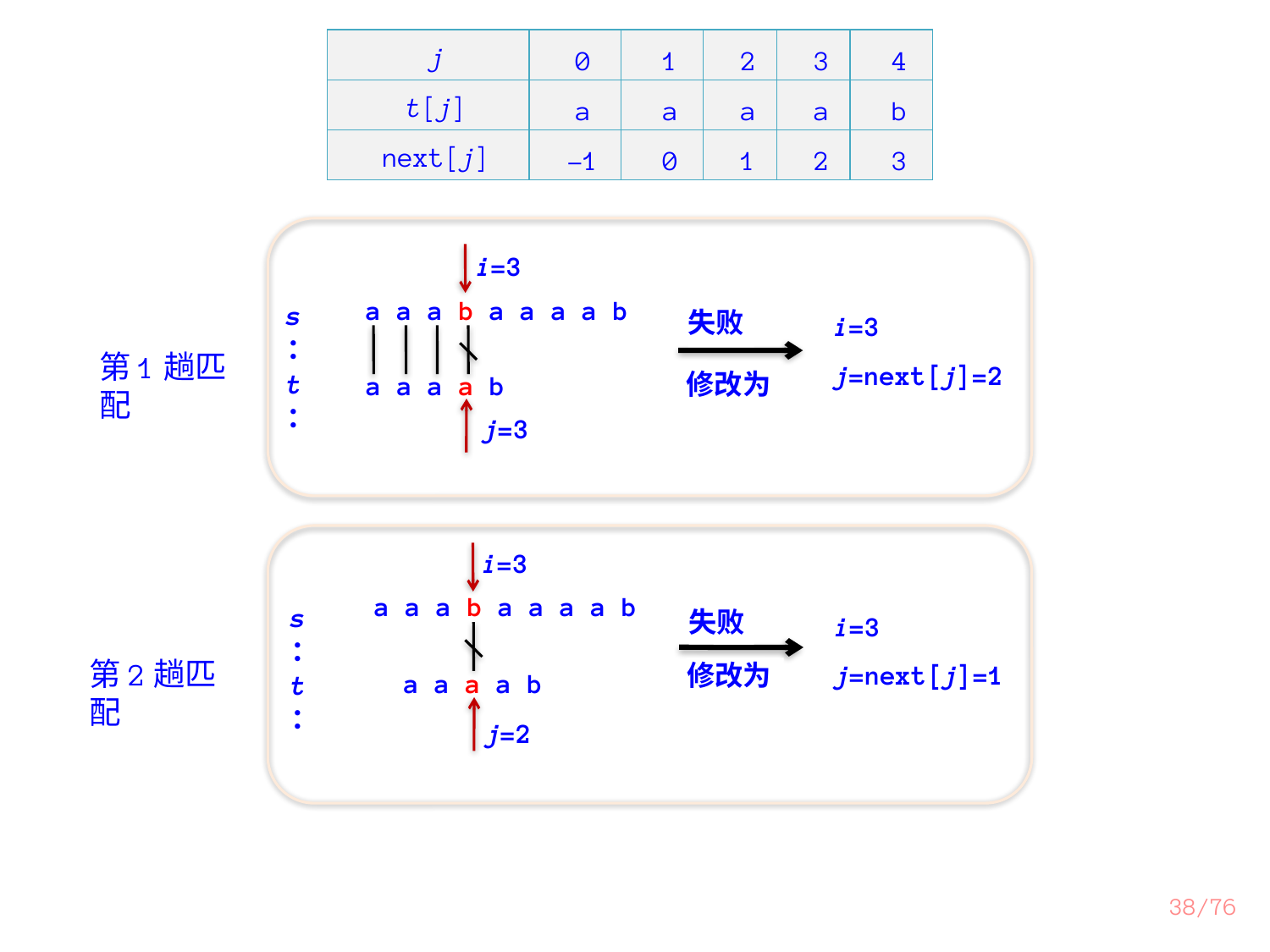

| j | 0 | 1 | 2 | 3 | 4 |
| --- | --- | --- | --- | --- | --- |
| t[j] | a | a | a | a | b |
| next[j] | -1 | 0 | 1 | 2 | 3 |

i=3
a a a b a a a a b
s：
失败
i=3

第1趟匹配

j=next[j]=2
t：
修改为
a a a a b

j=3

i=3
a a a b a a a a b
s：
失败
i=3

第2趟匹配
j=next[j]=1
修改为
a a a a b
t：

j=2
38/76
（f）第5趟匹配，返回i-t.length=4